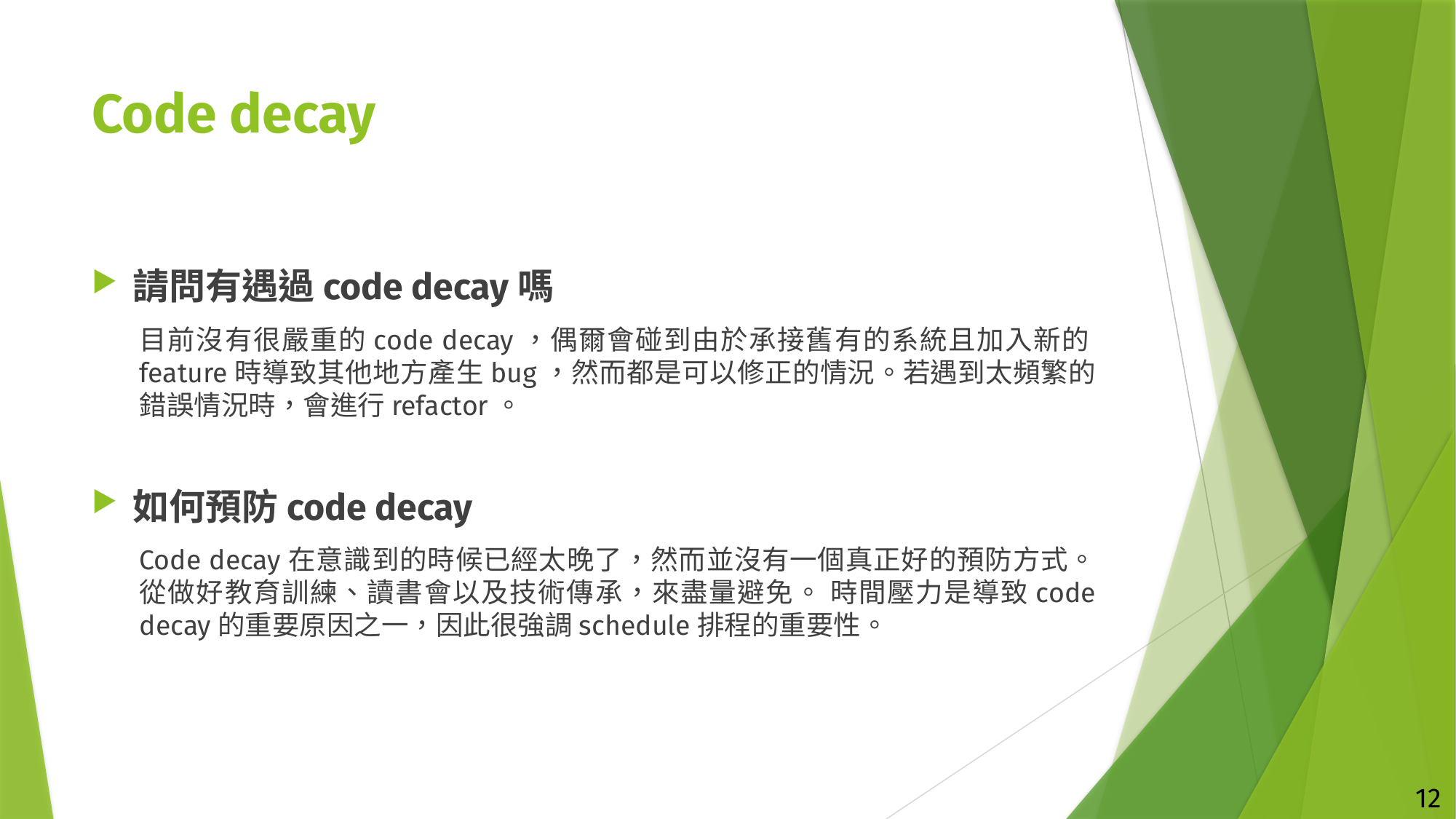

# Code decay
請問有遇過code decay嗎
目前沒有很嚴重的code decay，偶爾會碰到由於承接舊有的系統且加入新的feature時導致其他地方產生bug，然而都是可以修正的情況。若遇到太頻繁的錯誤情況時，會進行refactor。

如何預防code decay
Code decay在意識到的時候已經太晚了，然而並沒有一個真正好的預防方式。從做好教育訓練、讀書會以及技術傳承，來盡量避免。 時間壓力是導致code decay的重要原因之一，因此很強調schedule排程的重要性。
12